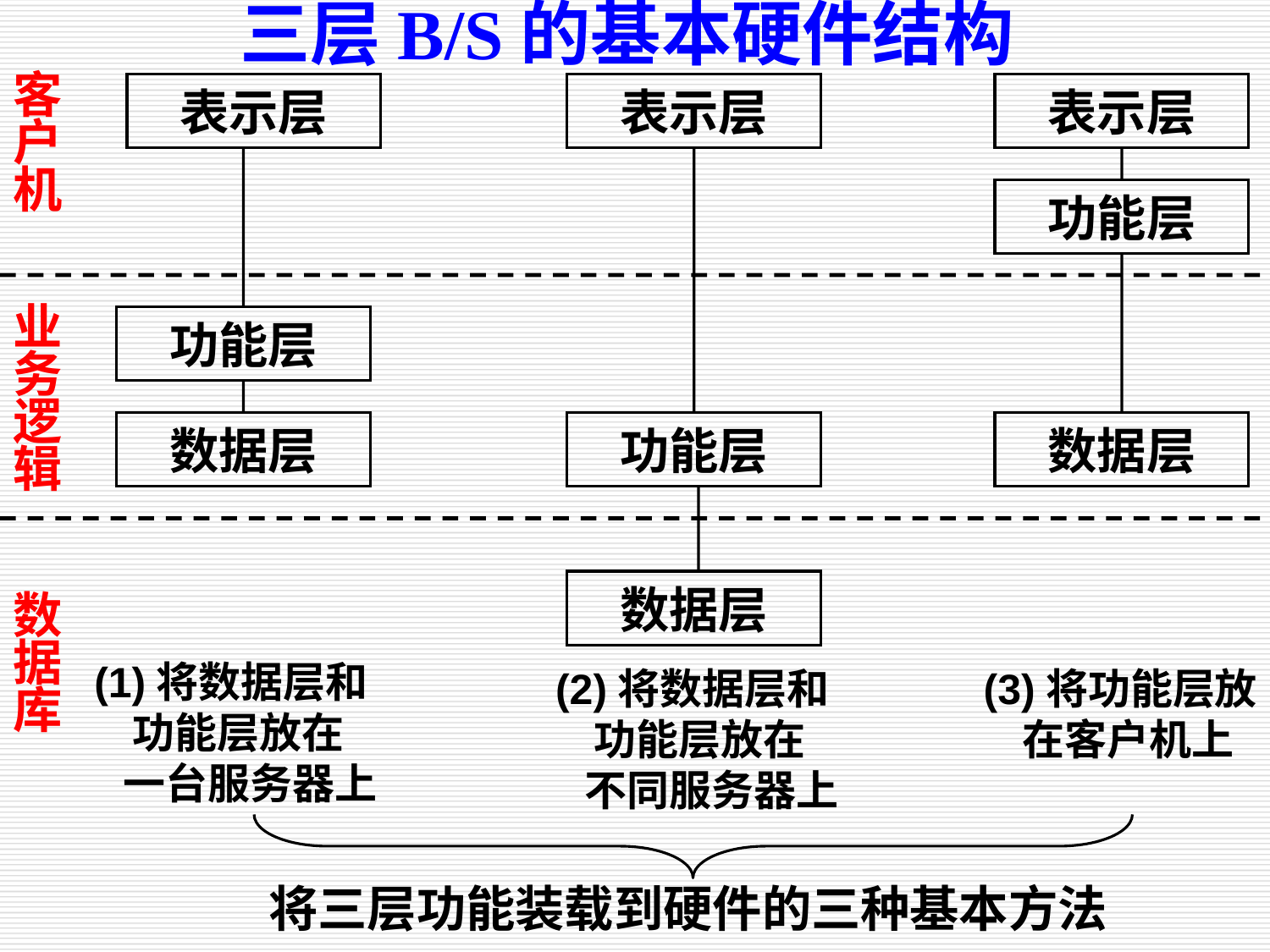

三层B/S的基本硬件结构
客
户
机
表示层
表示层
表示层

功能层

业
务
逻
辑
功能层

数据层
功能层
数据层

数据层
数
据
库
(1)将数据层和
   功能层放在
  一台服务器上
(2)将数据层和
   功能层放在
  不同服务器上
(3)将功能层放
   在客户机上
将三层功能装载到硬件的三种基本方法